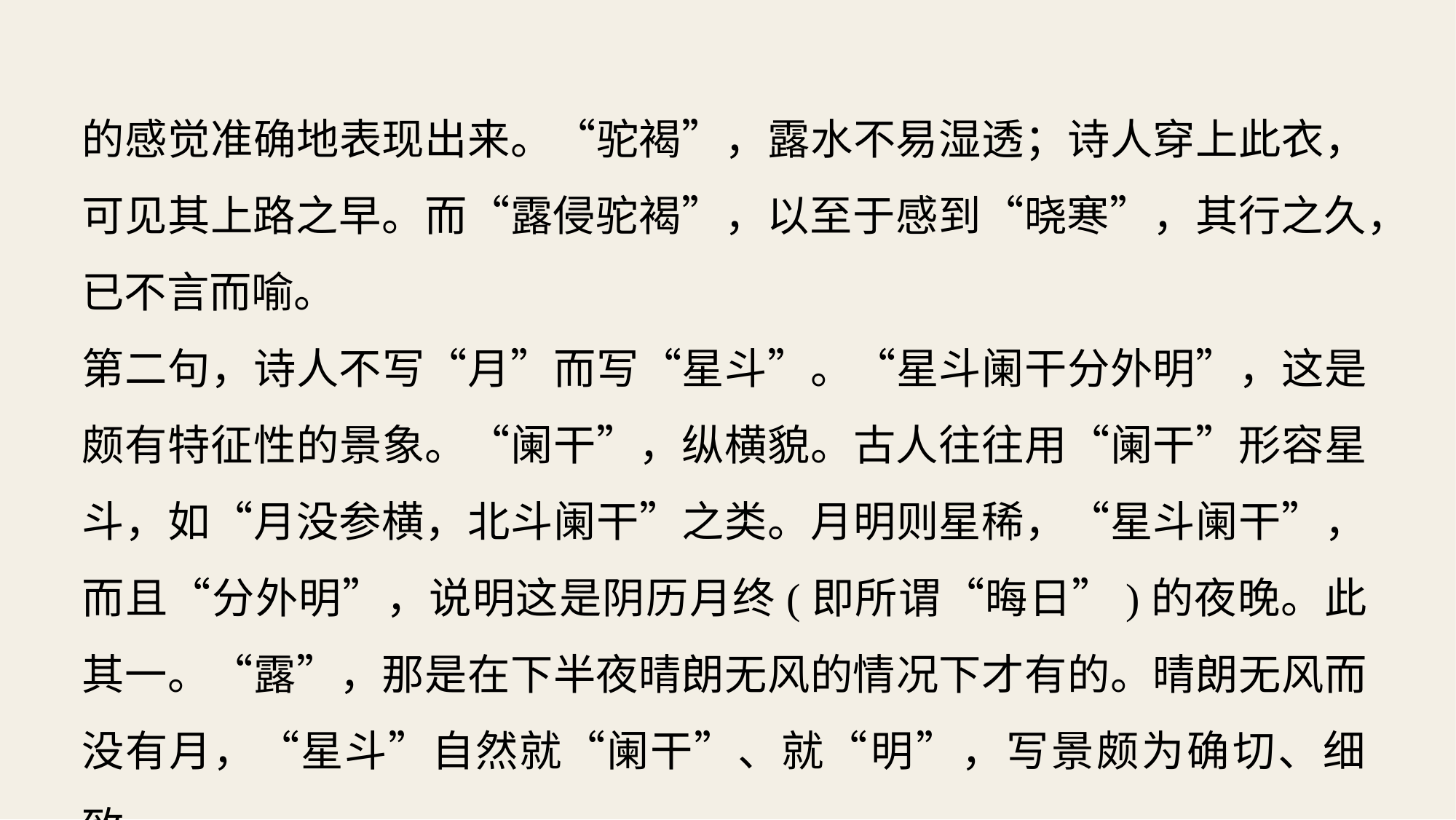

的感觉准确地表现出来。“驼褐”，露水不易湿透；诗人穿上此衣，可见其上路之早。而“露侵驼褐”，以至于感到“晓寒”，其行之久，已不言而喻。
第二句，诗人不写“月”而写“星斗”。“星斗阑干分外明”，这是颇有特征性的景象。“阑干”，纵横貌。古人往往用“阑干”形容星斗，如“月没参横，北斗阑干”之类。月明则星稀，“星斗阑干”，而且“分外明”，说明这是阴历月终(即所谓“晦日”)的夜晚。此其一。“露”，那是在下半夜晴朗无风的情况下才有的。晴朗无风而没有月，“星斗”自然就“阑干”、就“明”，写景颇为确切、细致。